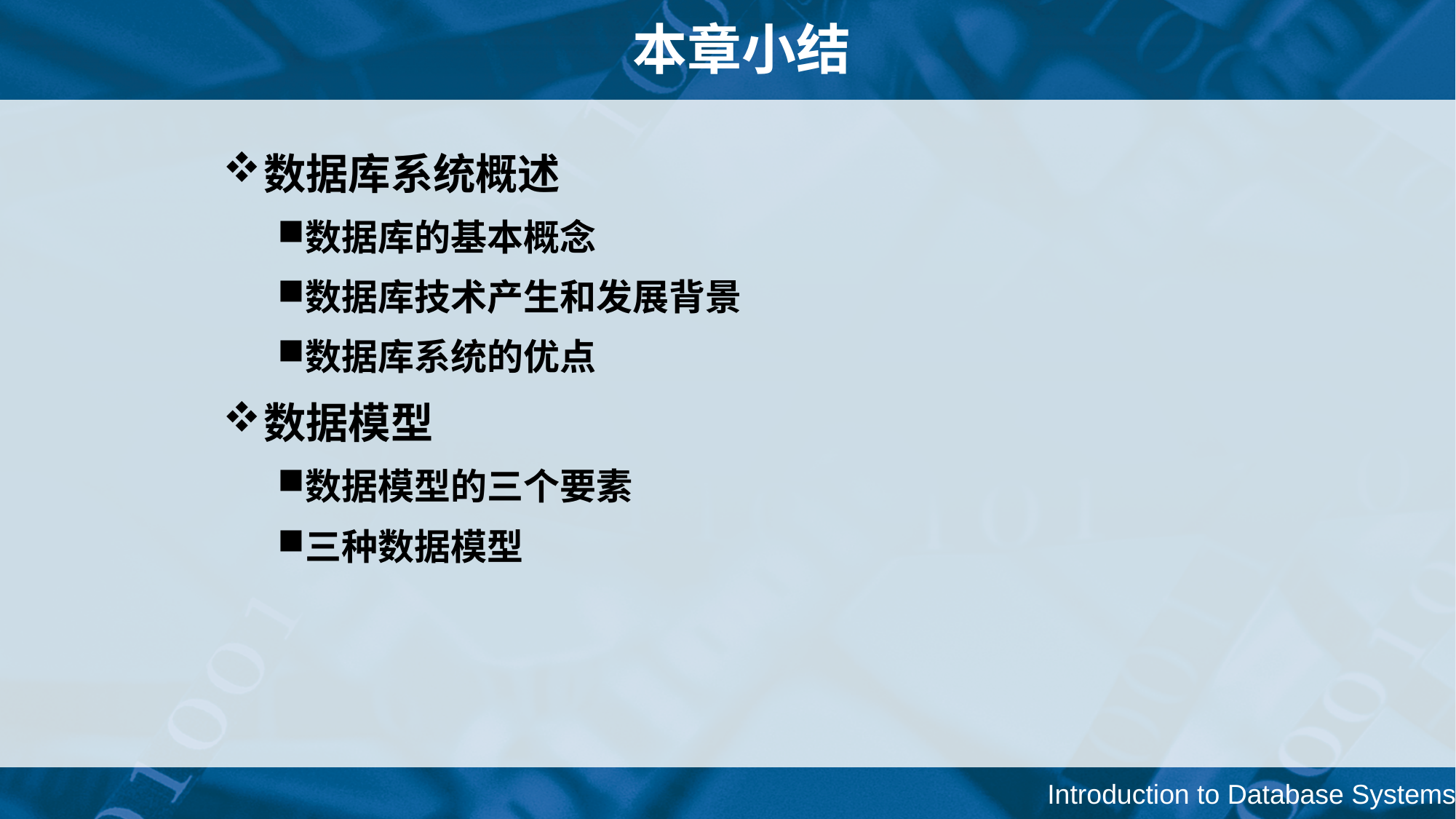

# 本章小结
数据库系统概述
数据库的基本概念
数据库技术产生和发展背景
数据库系统的优点
数据模型
数据模型的三个要素
三种数据模型